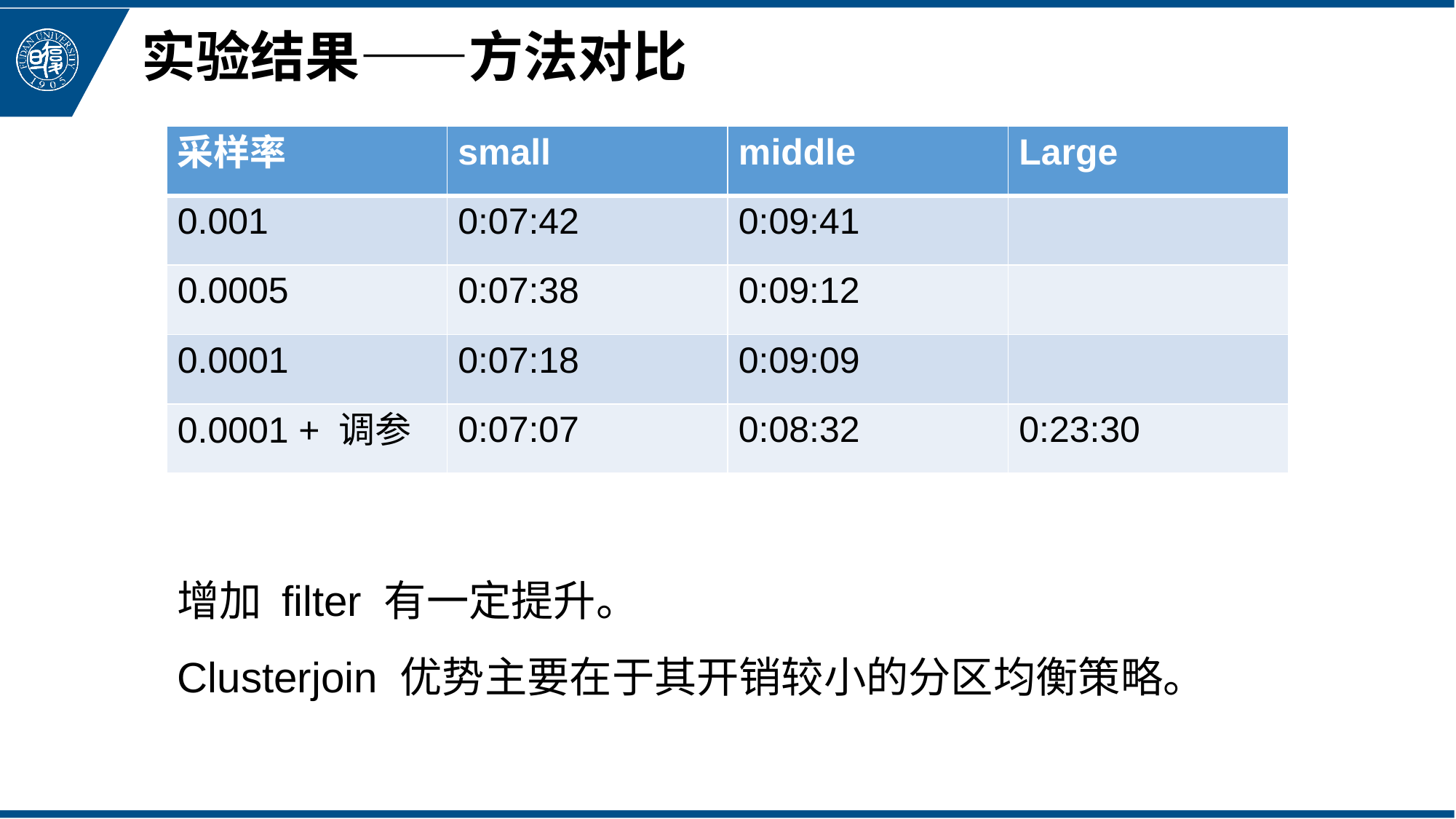

实验结果——方法对比

| 采样率 | small | middle | Large |
| --- | --- | --- | --- |
| 0.001 | 0:07:42 | 0:09:41 |  |
| 0.0005 | 0:07:38 | 0:09:12 |  |
| 0.0001 | 0:07:18 | 0:09:09 |  |
| 0.0001 + 调参 | 0:07:07 | 0:08:32 | 0:23:30 |
增加 filter 有一定提升。
Clusterjoin 优势主要在于其开销较小的分区均衡策略。